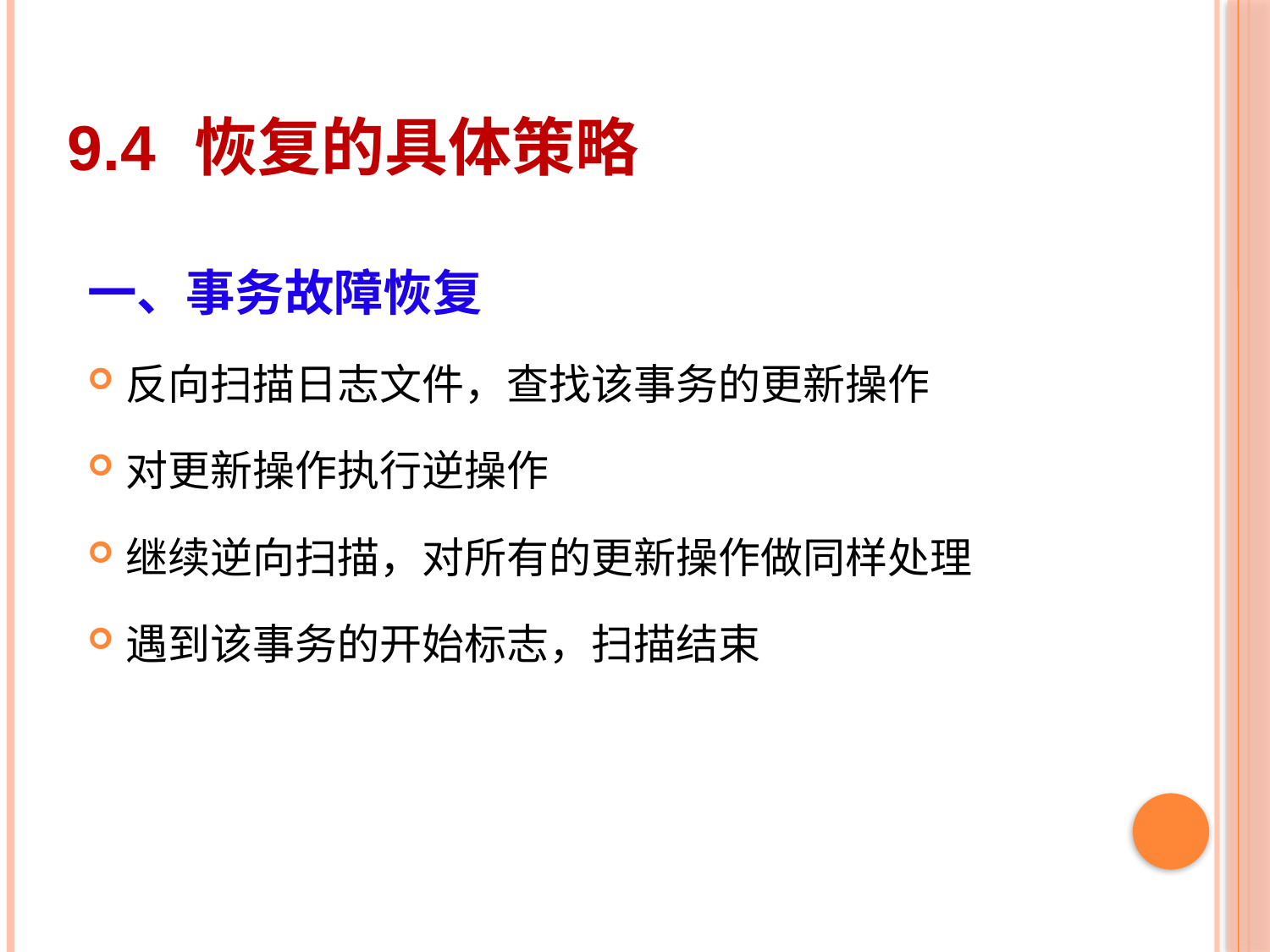

# 9.4	恢复的具体策略
一、事务故障恢复
反向扫描日志文件，查找该事务的更新操作
对更新操作执行逆操作
继续逆向扫描，对所有的更新操作做同样处理
遇到该事务的开始标志，扫描结束